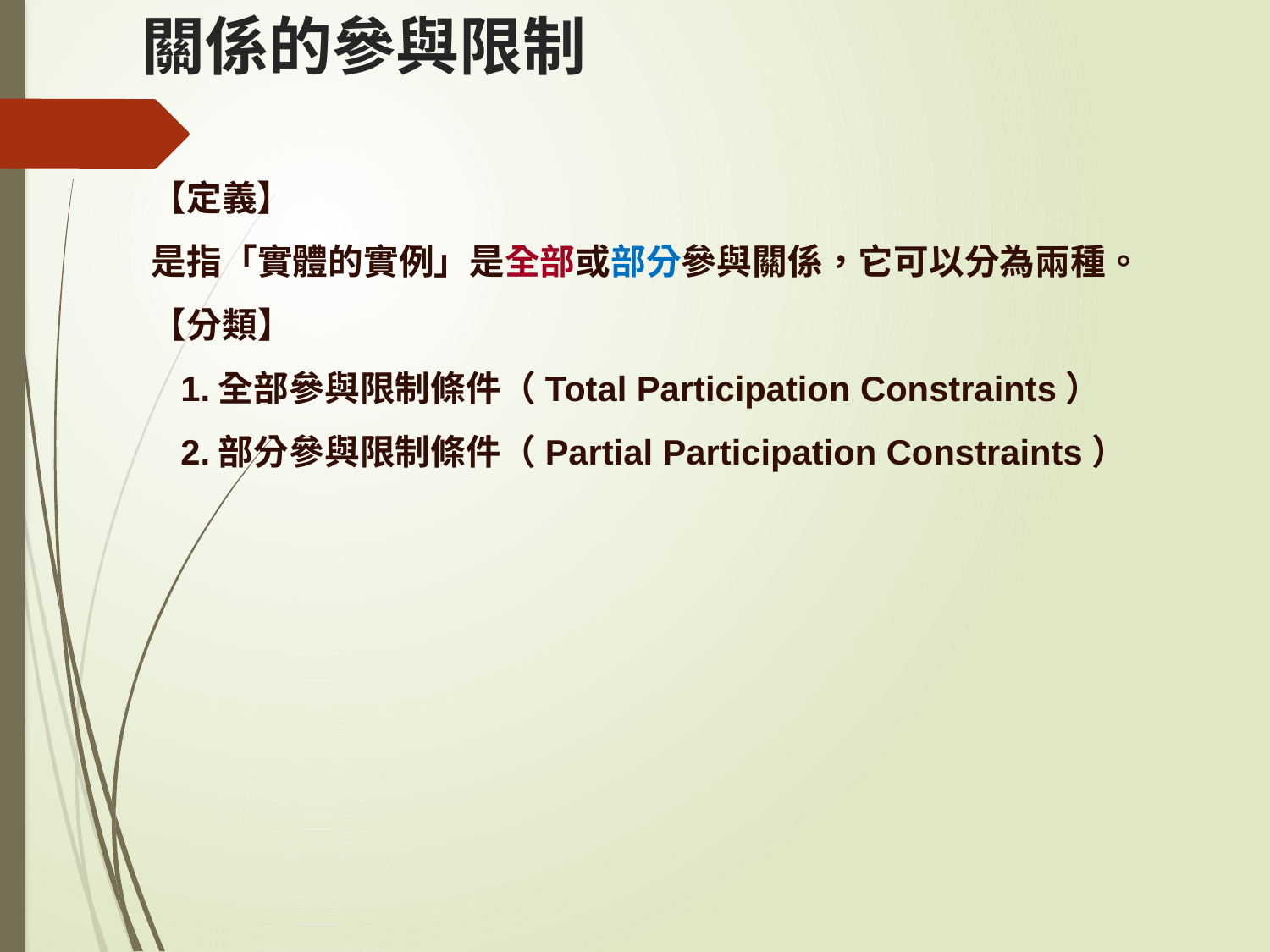

# 關係的參與限制
【定義】
是指「實體的實例」是全部或部分參與關係，它可以分為兩種。
【分類】
   1.全部參與限制條件（Total Participation Constraints）
   2.部分參與限制條件（Partial Participation Constraints）